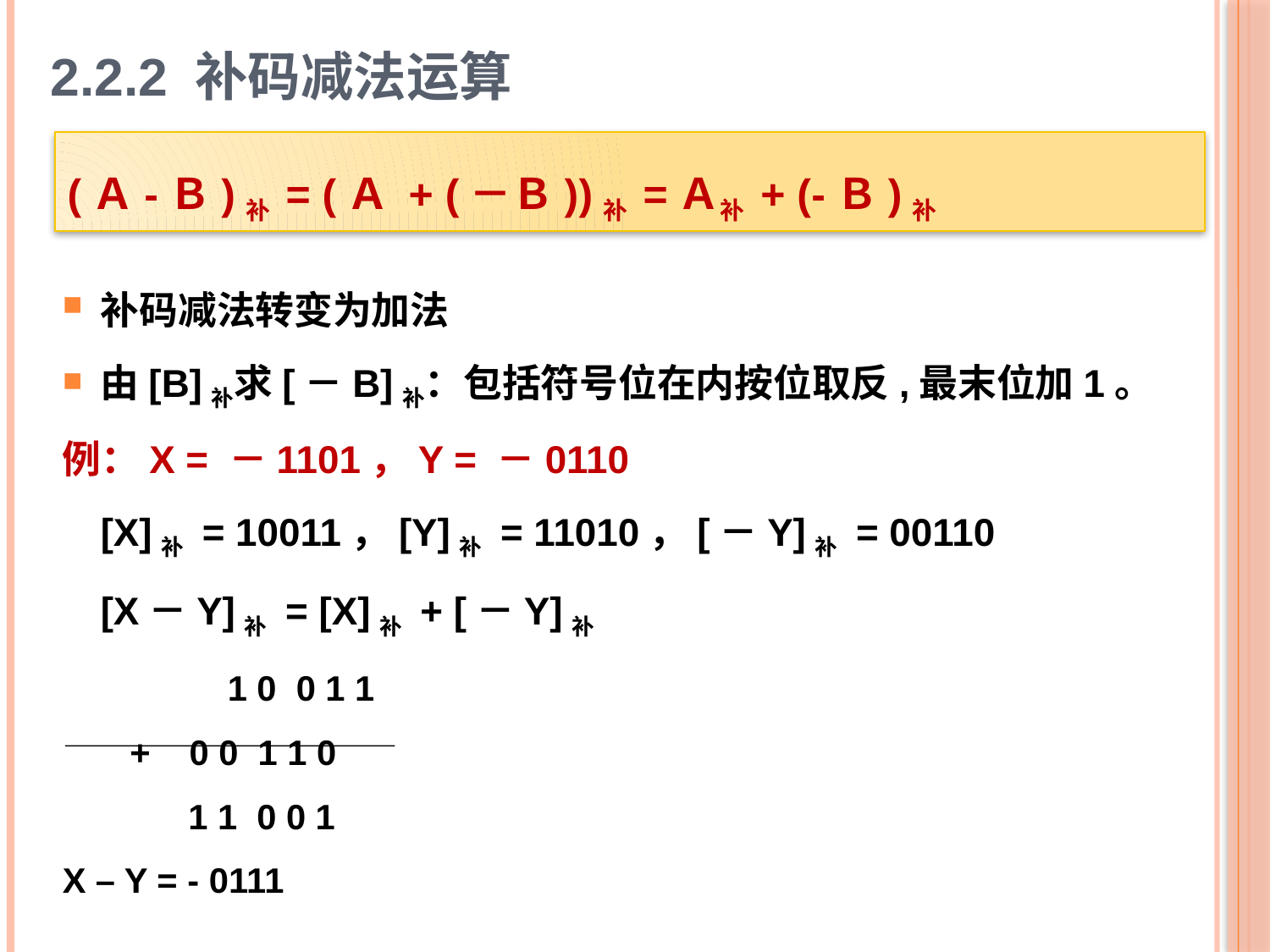

# 2.2.2 补码减法运算
(Ａ-Ｂ)补 = (Ａ + (－Ｂ))补 =Ａ补 + (-Ｂ)补
补码减法转变为加法
由[B]补求[－B]补：包括符号位在内按位取反,最末位加1。
例：X = －1101，Y = －0110
	[X]补 = 10011，[Y]补 = 11010，[－Y]补 = 00110
	[X－Y]补 = [X]补 + [－Y]补
		1 0  0 1 1
	   +    0 0  1 1 0
	         1 1  0 0 1
X – Y = - 0111